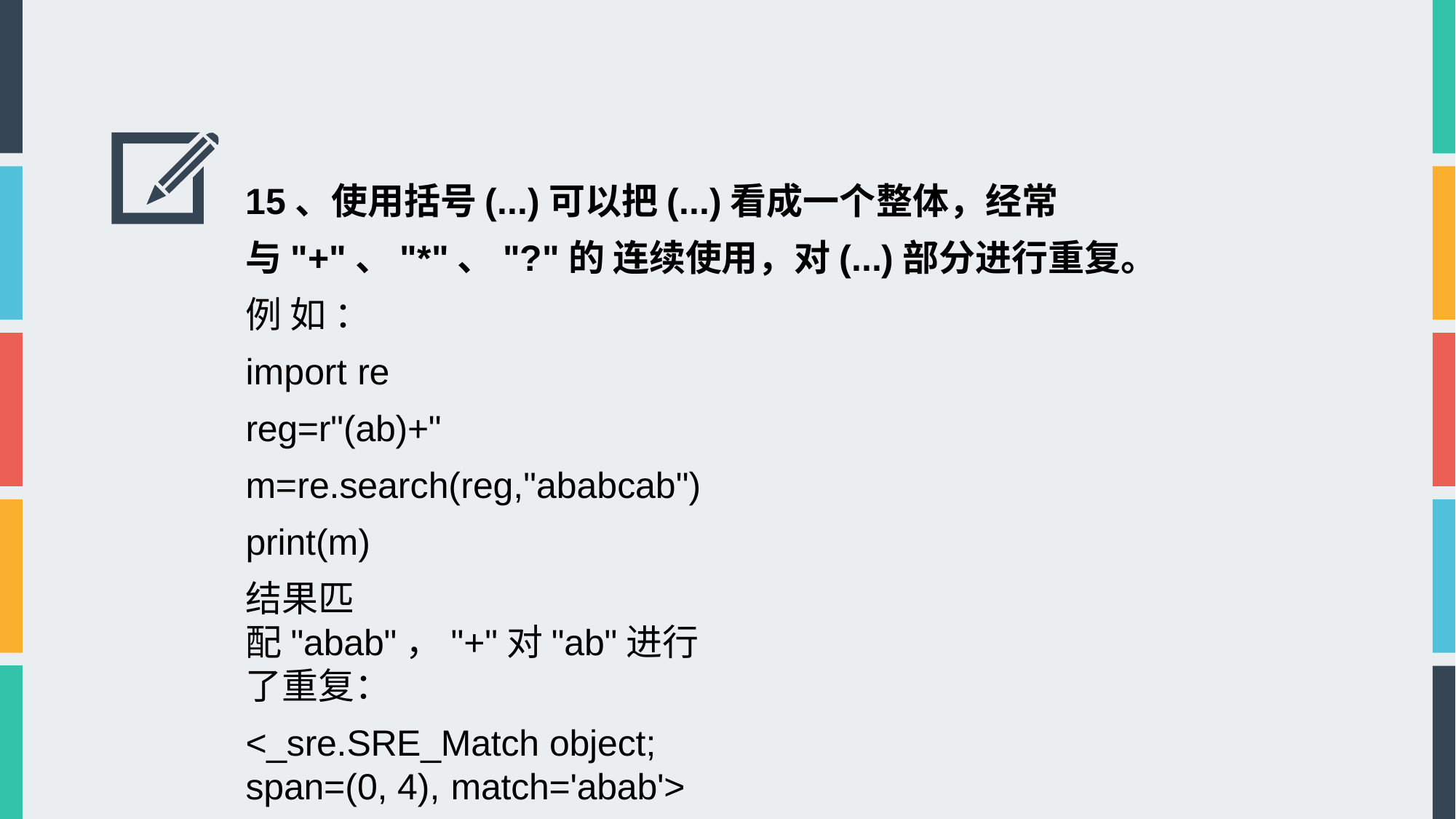

15、使用括号(...)可以把(...)看成一个整体，经常与"+"、"*"、"?"的 连续使用，对(...)部分进行重复。
例 如 ：  import re
reg=r"(ab)+"  m=re.search(reg,"ababcab")  print(m)
结果匹配"abab"，"+"对"ab"进行了重复：
<_sre.SRE_Match object; span=(0, 4), match='abab'>